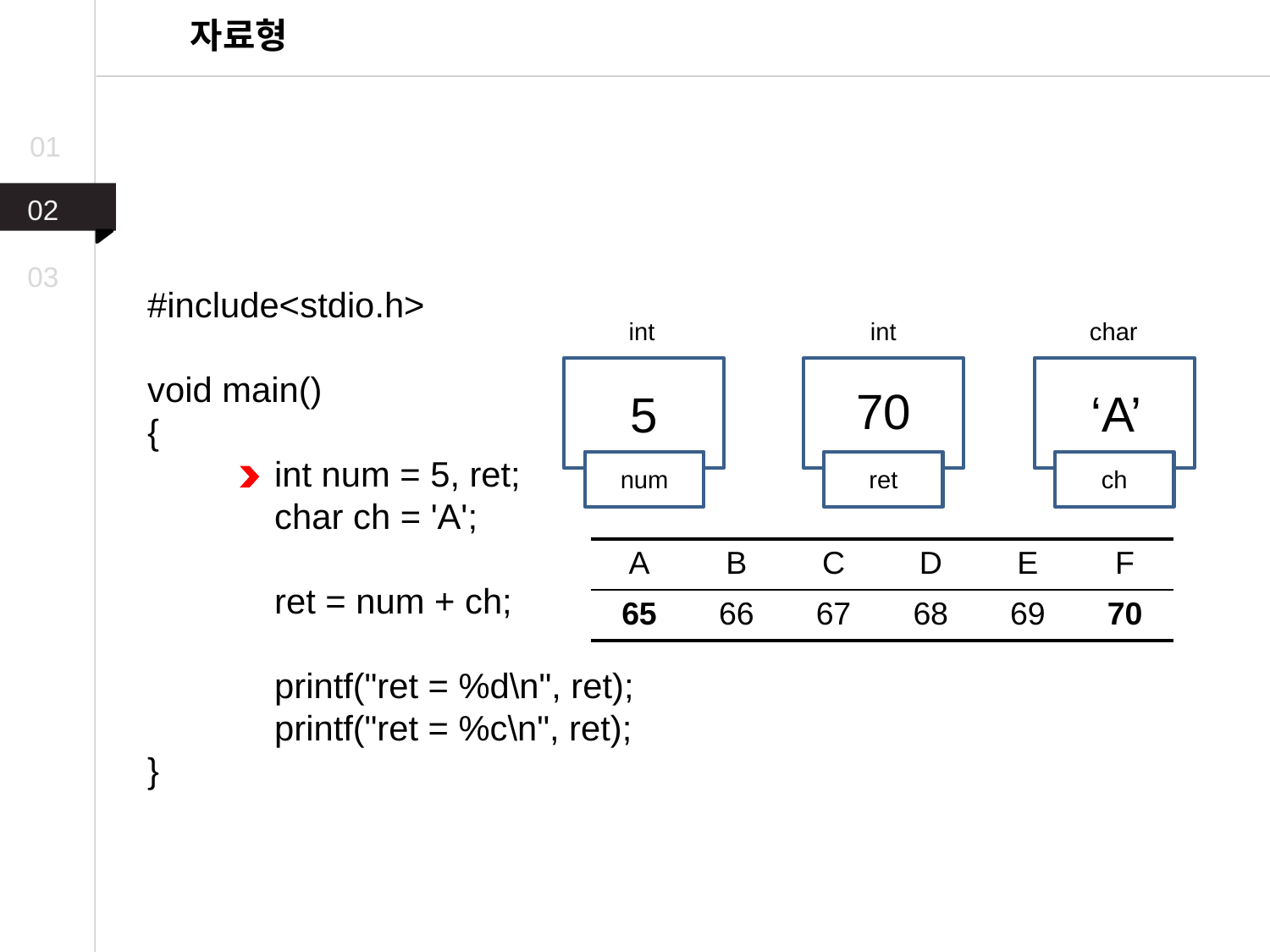

자료형
01

02

03
#include<stdio.h>

void main()
{
	int num = 5, ret;
	char ch = 'A';

	ret = num + ch;

	printf("ret = %d\n", ret);
	printf("ret = %c\n", ret);
}
int
char
int
5

70
‘A’
num
ret
ch

| A | B | C | D | E | F |
| --- | --- | --- | --- | --- | --- |
| 65 | 66 | 67 | 68 | 69 | 70 |